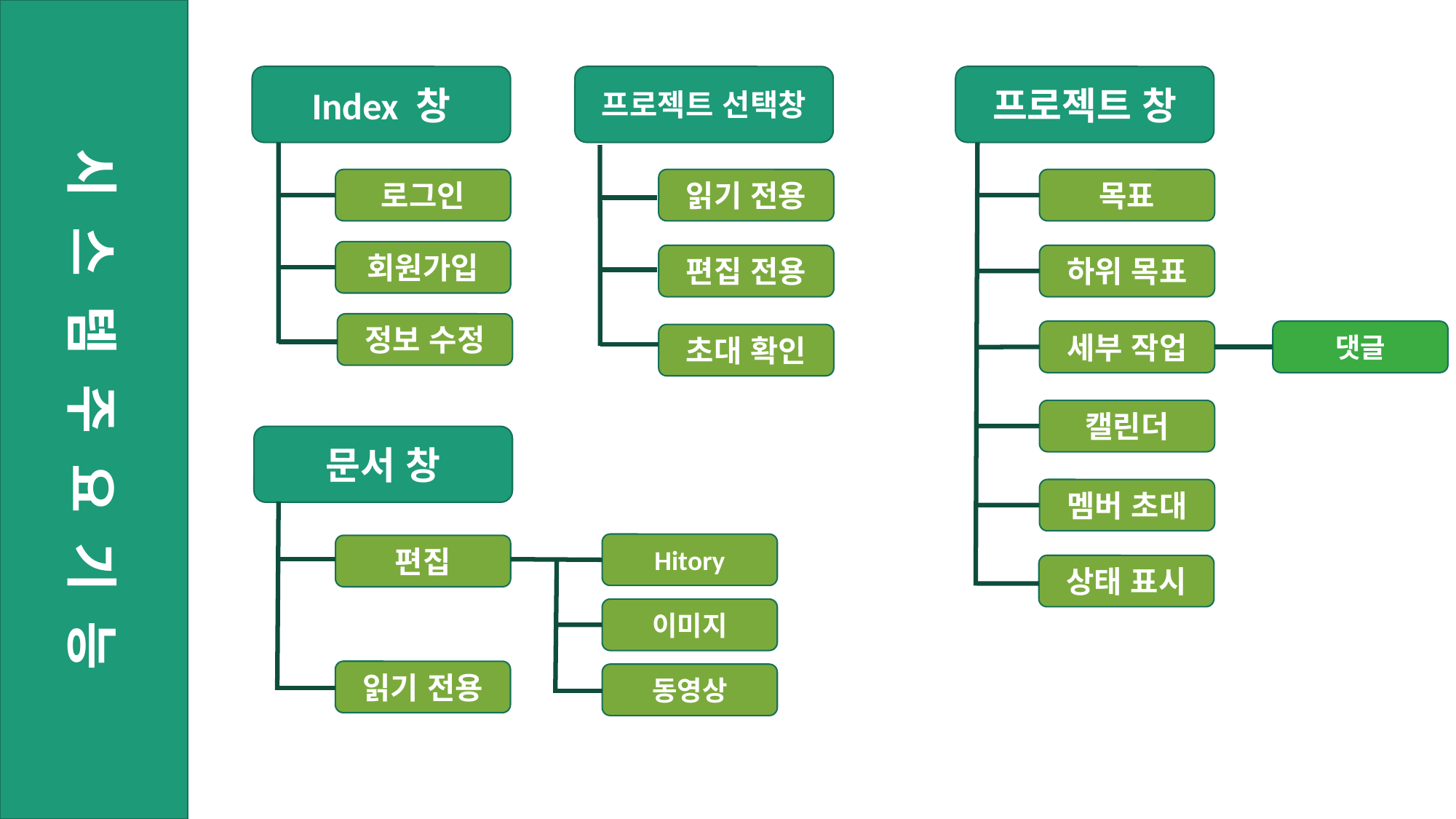

시  스  템  주  요  기  능
프로젝트 창
Index 창
프로젝트 선택창
목표
로그인
읽기 전용
회원가입
하위 목표
편집 전용
정보 수정
세부 작업
댓글
초대 확인
캘린더
문서 창
멤버 초대
Hitory
편집
상태 표시
이미지
읽기 전용
동영상